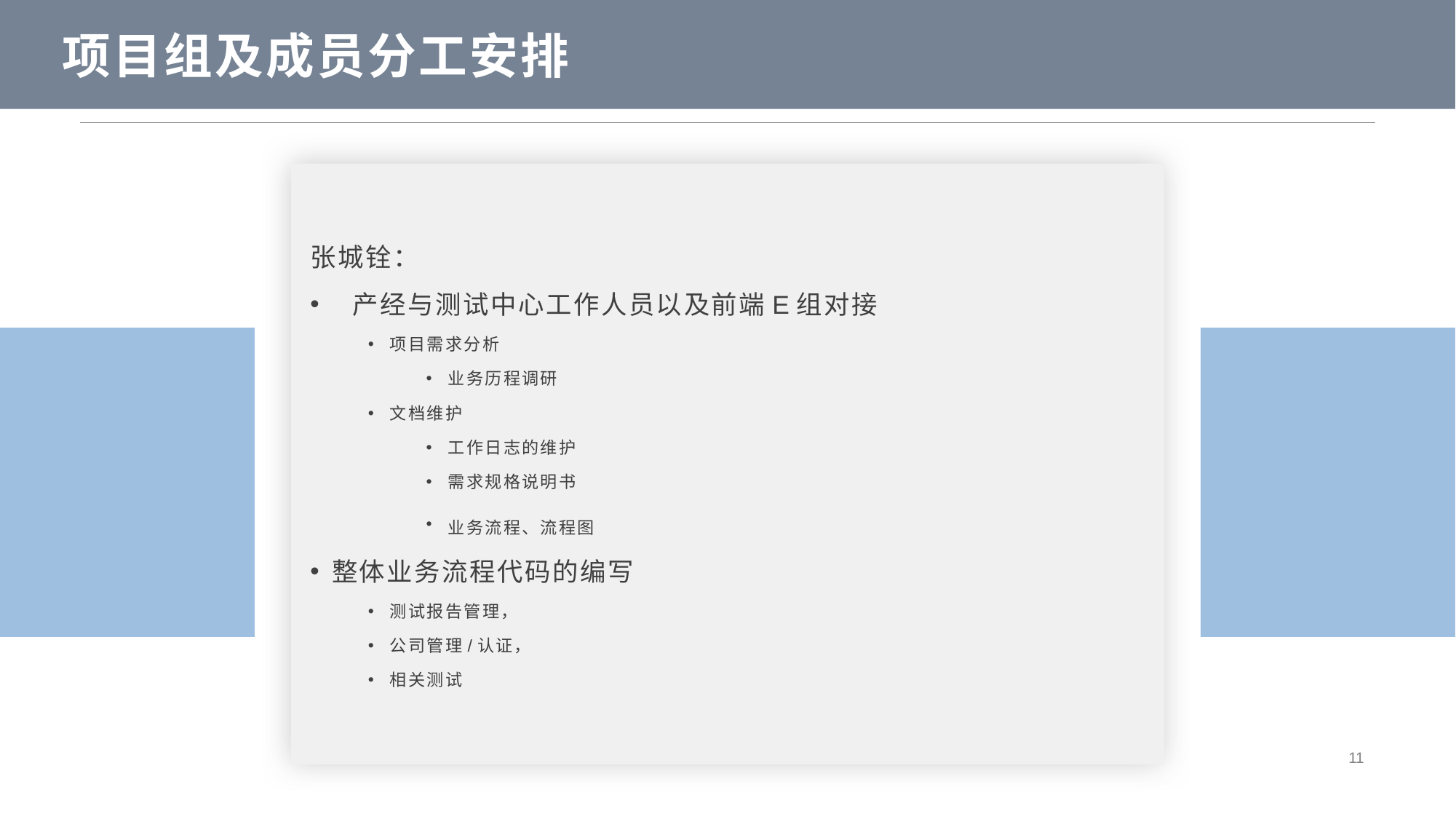

项目组及成员分工安排

张城铨：
  产经与测试中心工作人员以及前端E组对接
项目需求分析
业务历程调研
文档维护
工作日志的维护
需求规格说明书
业务流程、流程图
整体业务流程代码的编写
测试报告管理，
公司管理/认证，
相关测试

11